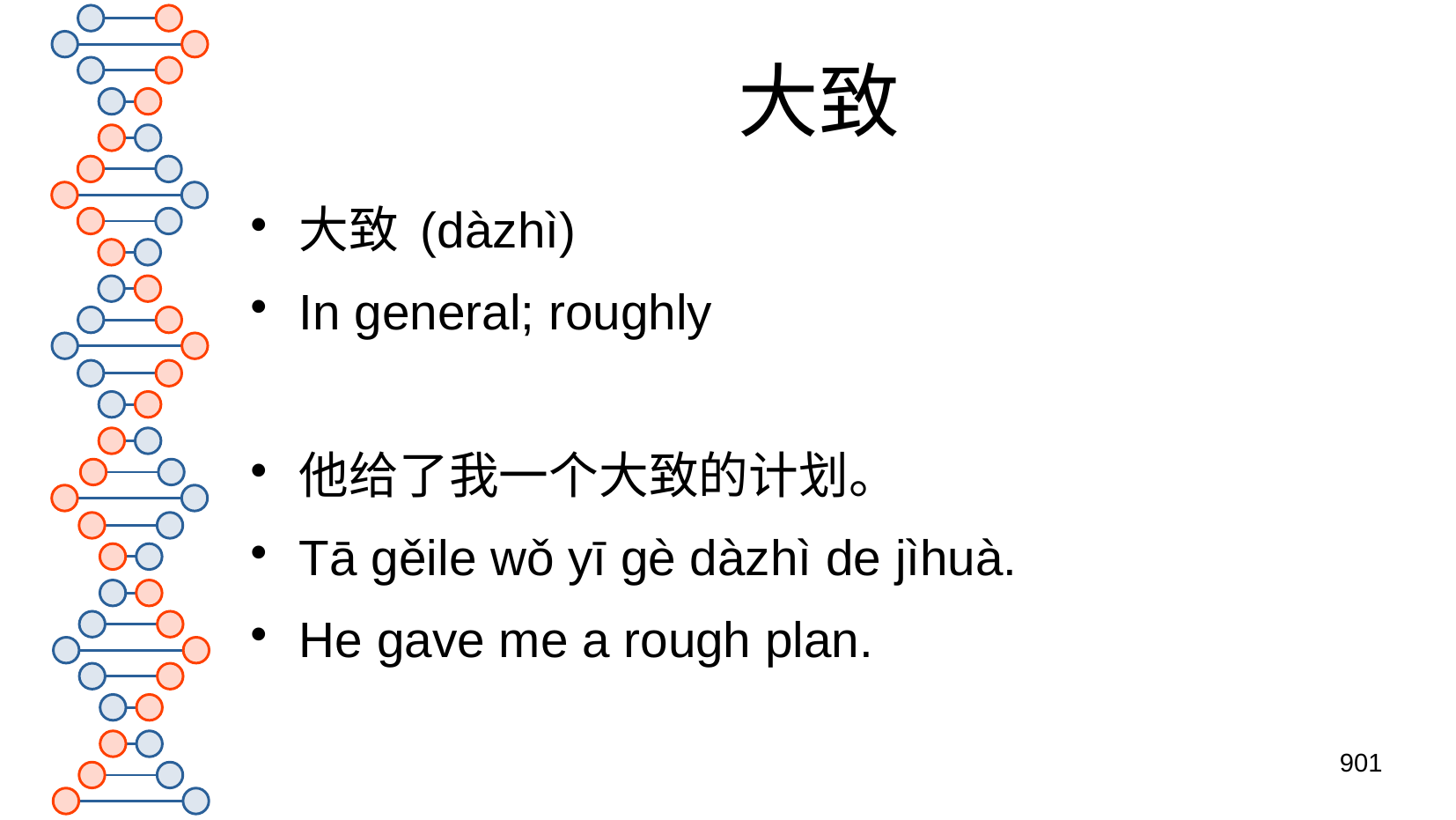

# 大致
大致 (dàzhì)
In general; roughly

他给了我一个大致的计划。
Tā gěile wǒ yī gè dàzhì de jìhuà.
He gave me a rough plan.

901